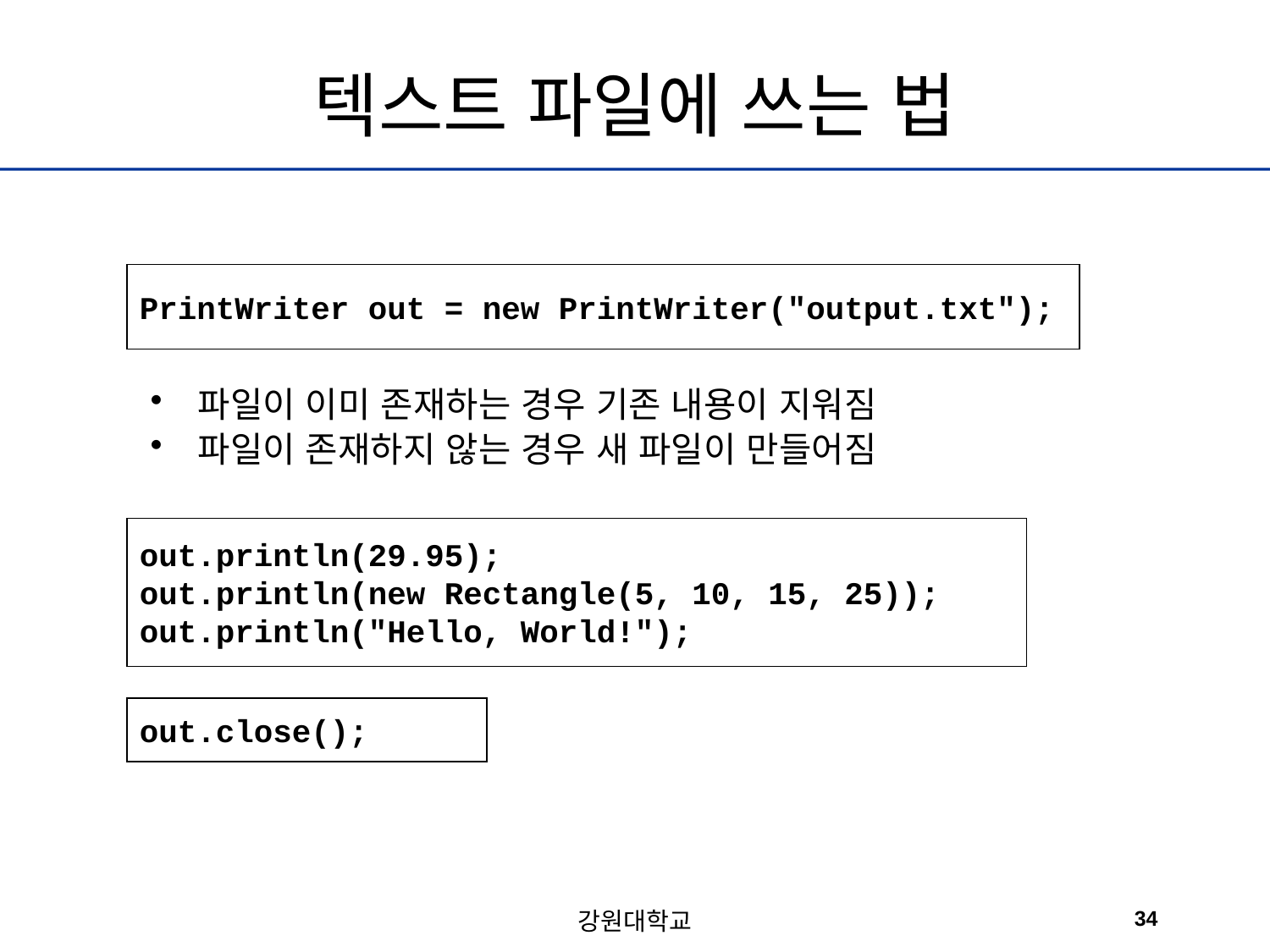

# 텍스트 파일에 쓰는 법

PrintWriter out = new PrintWriter("output.txt");
파일이 이미 존재하는 경우 기존 내용이 지워짐
파일이 존재하지 않는 경우 새 파일이 만들어짐
out.println(29.95);
out.println(new Rectangle(5, 10, 15, 25));
out.println("Hello, World!");
out.close();
강원대학교